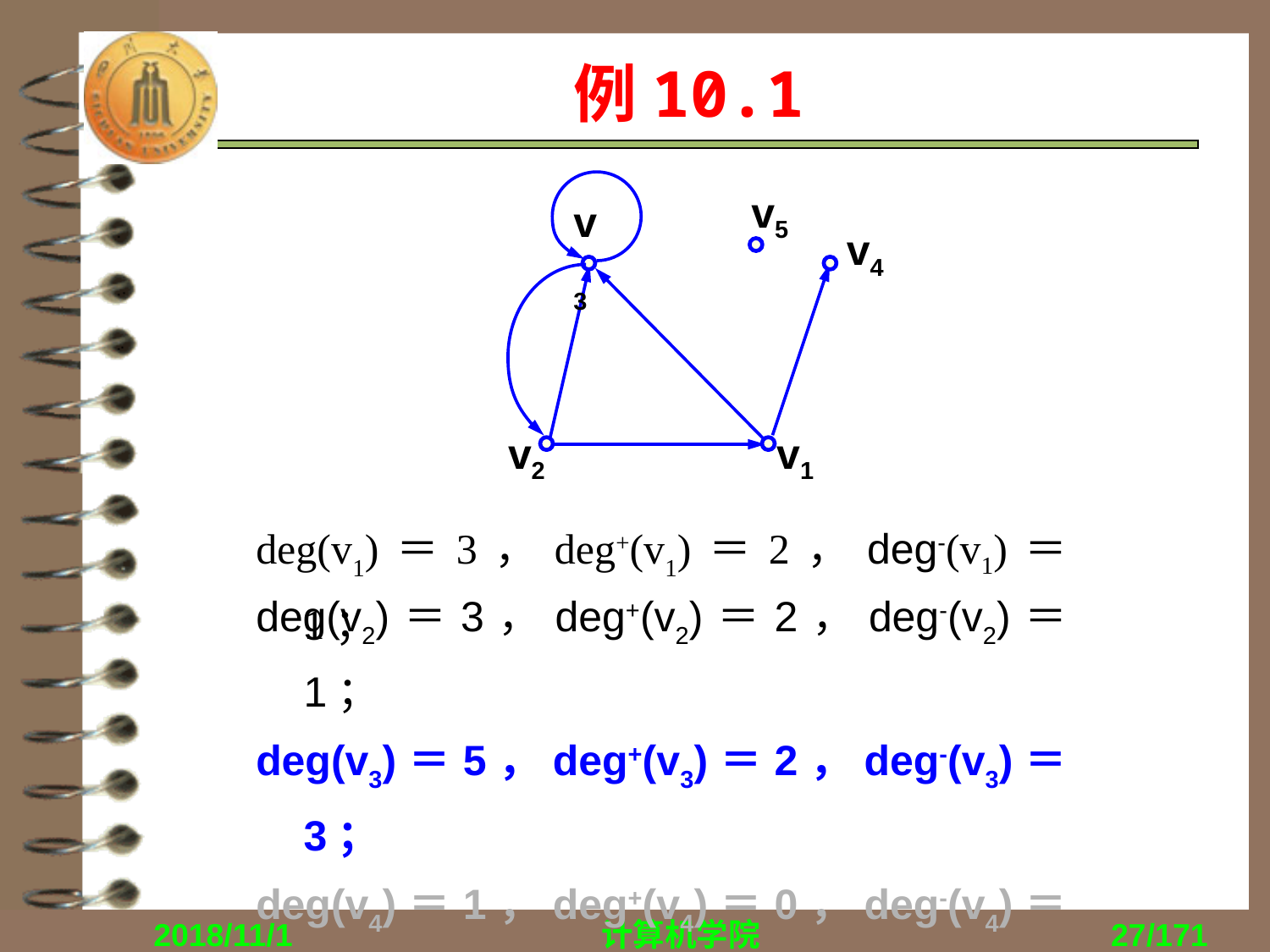

# 例10.1

v5
v3
v4

v2
v1

deg(v1)＝3，deg+(v1)＝2，deg-(v1)＝1；
deg(v2)＝3，deg+(v2)＝2，deg-(v2)＝1；
deg(v3)＝5，deg+(v3)＝2，deg-(v3)＝3；
deg(v4)＝1，deg+(v4)＝0，deg-(v4)＝1；
deg(v5)＝deg+(v5)＝deg-(v5)＝0；
2018/11/1
计算机学院
27/171